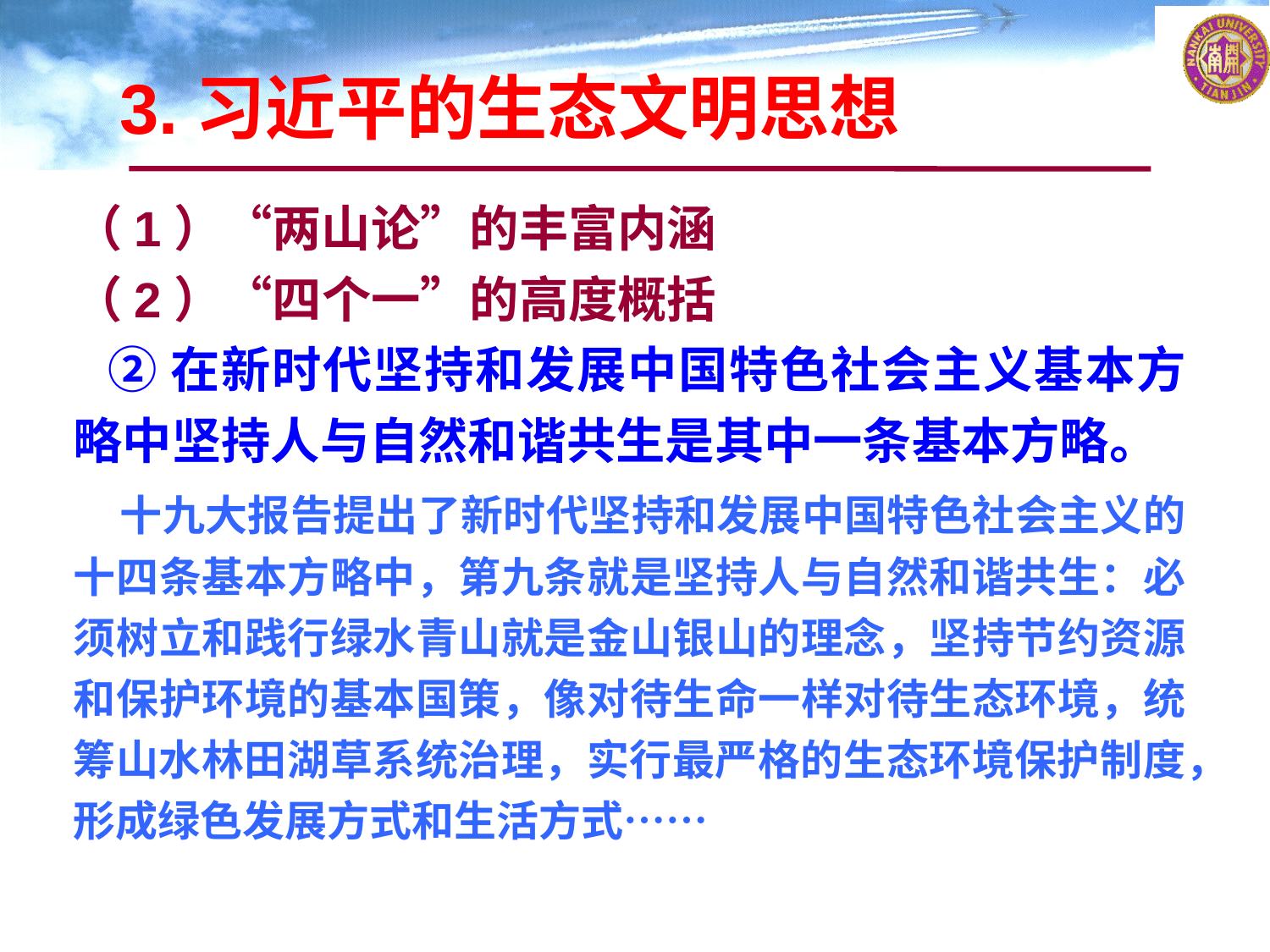

3.习近平的生态文明思想
（1）“两山论”的丰富内涵
（2）“四个一”的高度概括
   ②在新时代坚持和发展中国特色社会主义基本方略中坚持人与自然和谐共生是其中一条基本方略。
   十九大报告提出了新时代坚持和发展中国特色社会主义的十四条基本方略中，第九条就是坚持人与自然和谐共生：必须树立和践行绿水青山就是金山银山的理念，坚持节约资源和保护环境的基本国策，像对待生命一样对待生态环境，统筹山水林田湖草系统治理，实行最严格的生态环境保护制度，形成绿色发展方式和生活方式……